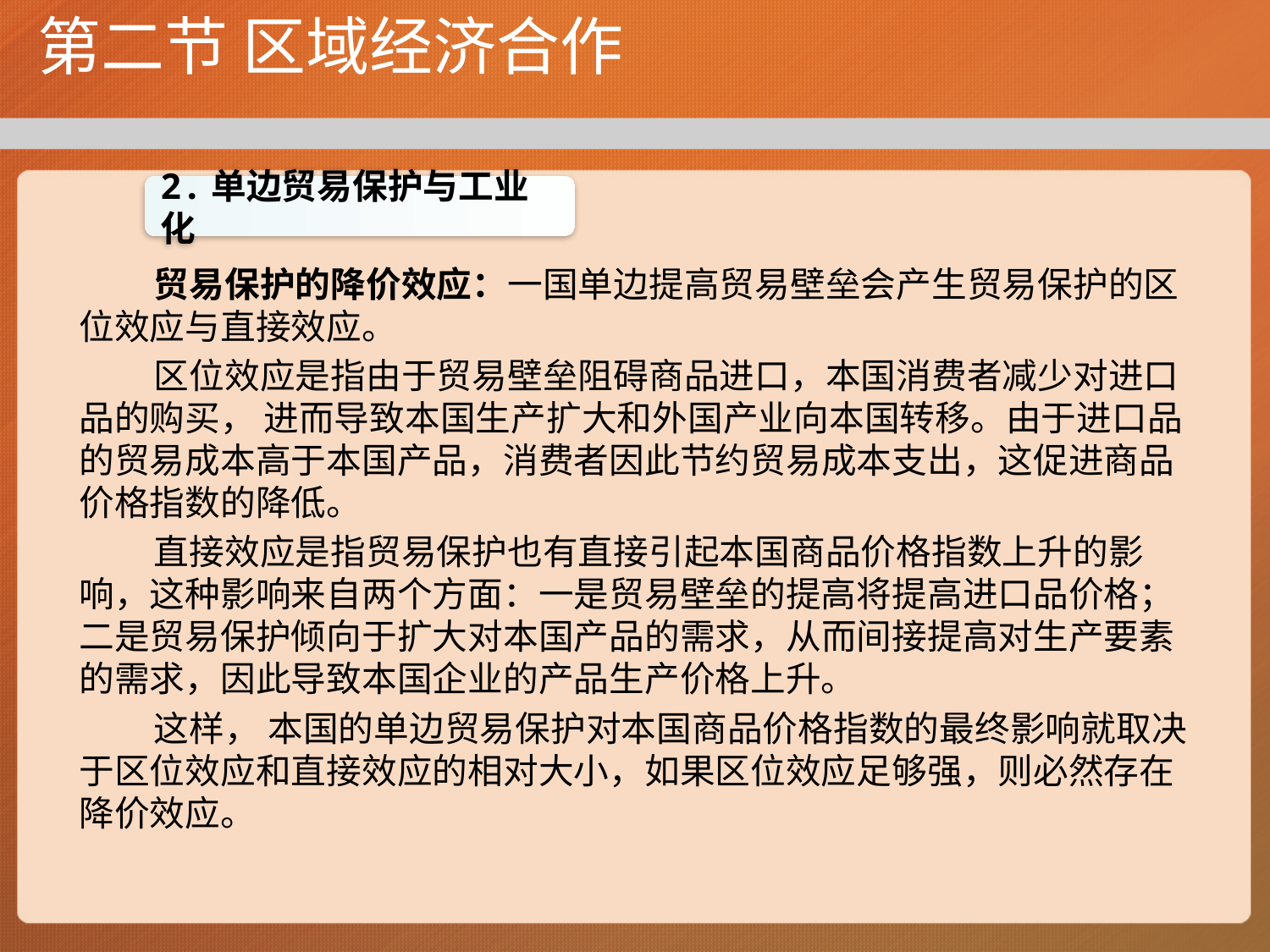

# 第二节 区域经济合作
2.单边贸易保护与工业化

贸易保护的降价效应：一国单边提高贸易壁垒会产生贸易保护的区位效应与直接效应。
区位效应是指由于贸易壁垒阻碍商品进口，本国消费者减少对进口品的购买， 进而导致本国生产扩大和外国产业向本国转移。由于进口品的贸易成本高于本国产品，消费者因此节约贸易成本支出，这促进商品价格指数的降低。
直接效应是指贸易保护也有直接引起本国商品价格指数上升的影响，这种影响来自两个方面：一是贸易壁垒的提高将提高进口品价格； 二是贸易保护倾向于扩大对本国产品的需求，从而间接提高对生产要素的需求，因此导致本国企业的产品生产价格上升。
这样， 本国的单边贸易保护对本国商品价格指数的最终影响就取决于区位效应和直接效应的相对大小，如果区位效应足够强，则必然存在降价效应。